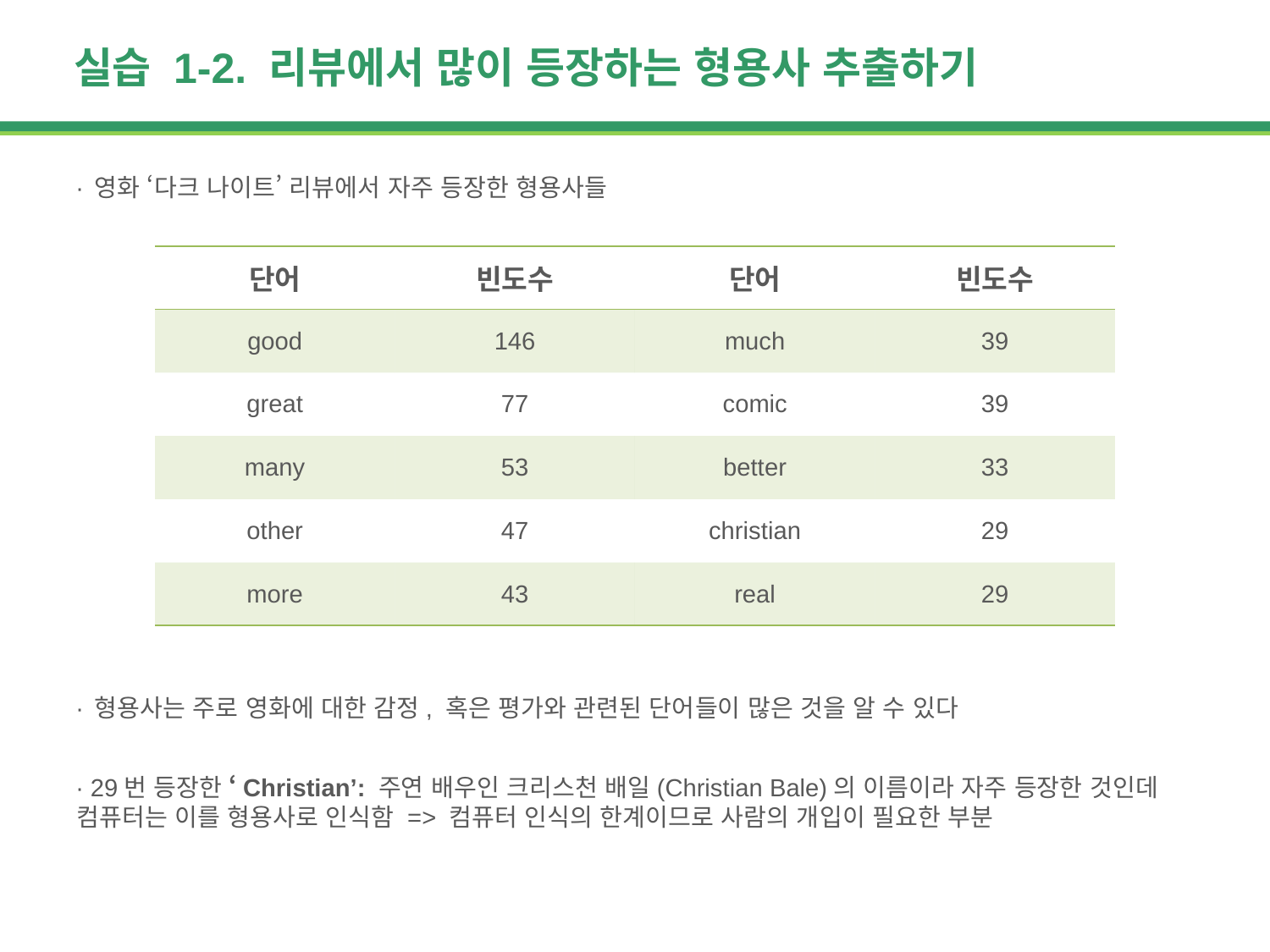

실습 1-2. 리뷰에서 많이 등장하는 형용사 추출하기

∙ 영화 ‘다크 나이트’ 리뷰에서 자주 등장한 형용사들
| 단어 | 빈도수 | 단어 | 빈도수 |
| --- | --- | --- | --- |
| good | 146 | much | 39 |
| great | 77 | comic | 39 |
| many | 53 | better | 33 |
| other | 47 | christian | 29 |
| more | 43 | real | 29 |
∙ 형용사는 주로 영화에 대한 감정, 혹은 평가와 관련된 단어들이 많은 것을 알 수 있다
∙ 29번 등장한 ‘Christian’: 주연 배우인 크리스천 배일(Christian Bale)의 이름이라 자주 등장한 것인데 컴퓨터는 이를 형용사로 인식함 => 컴퓨터 인식의 한계이므로 사람의 개입이 필요한 부분